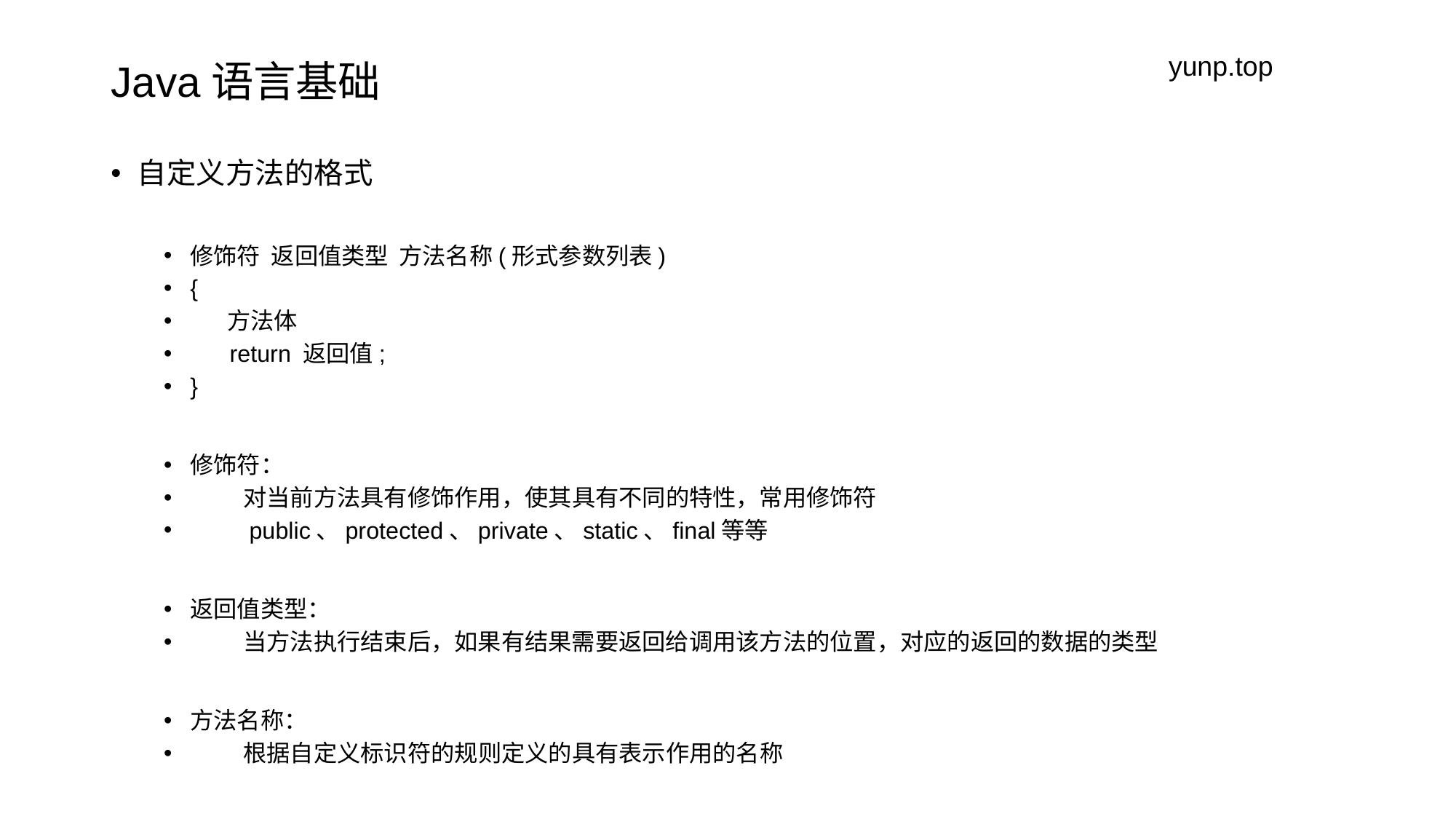

# Java语言基础
yunp.top
自定义方法的格式

修饰符  返回值类型  方法名称(形式参数列表)
{
      方法体
      return 返回值;
}

修饰符：
         对当前方法具有修饰作用，使其具有不同的特性，常用修饰符
         public、protected、private、static、final等等

返回值类型：
         当方法执行结束后，如果有结果需要返回给调用该方法的位置，对应的返回的数据的类型

方法名称：
         根据自定义标识符的规则定义的具有表示作用的名称